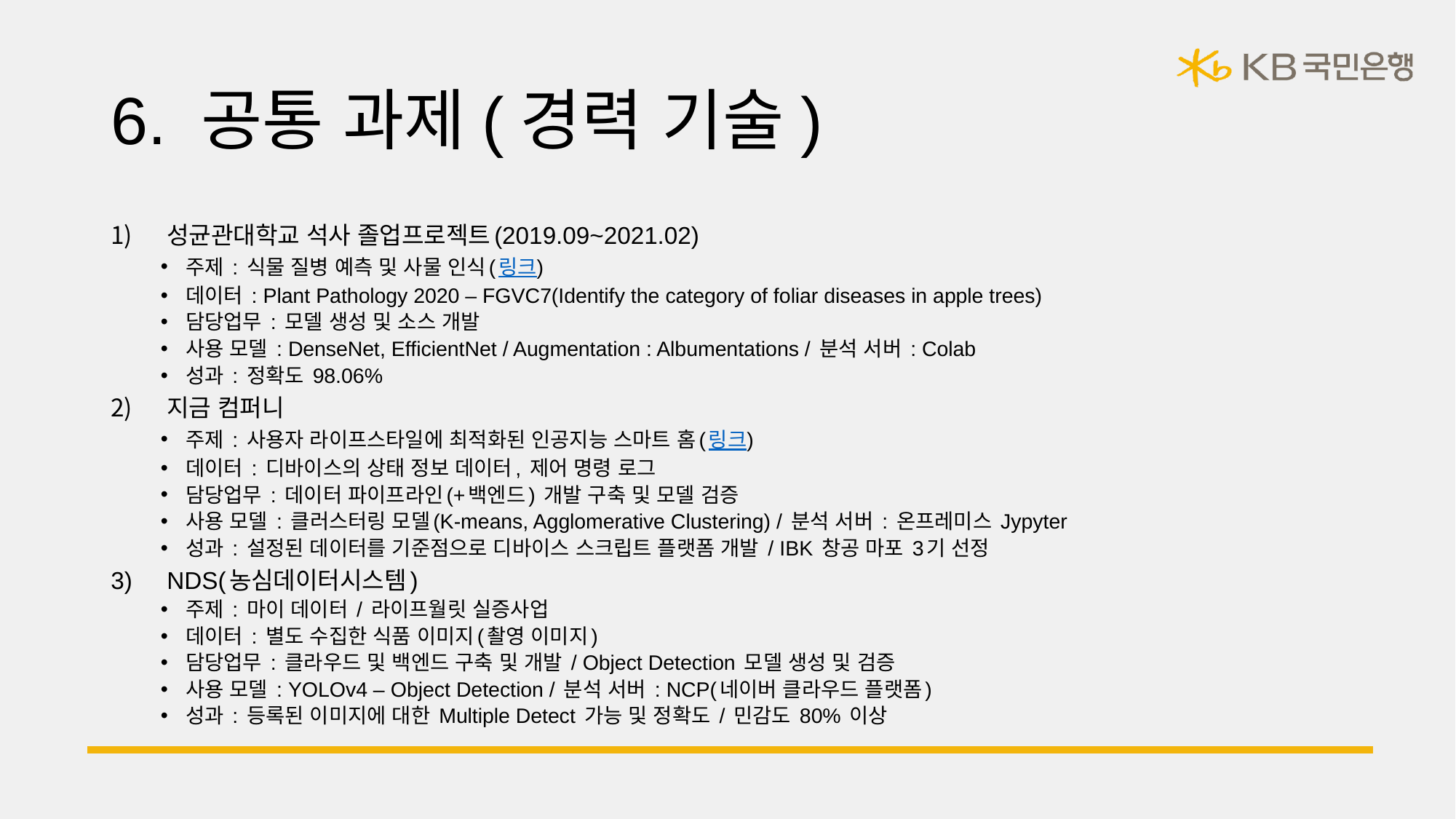

# 6. 공통 과제(경력 기술)
성균관대학교 석사 졸업프로젝트(2019.09~2021.02)
주제 : 식물 질병 예측 및 사물 인식(링크)
데이터 : Plant Pathology 2020 – FGVC7(Identify the category of foliar diseases in apple trees)
담당업무 : 모델 생성 및 소스 개발
사용 모델 : DenseNet, EfficientNet / Augmentation : Albumentations / 분석 서버 : Colab
성과 : 정확도 98.06%
지금 컴퍼니
주제 : 사용자 라이프스타일에 최적화된 인공지능 스마트 홈(링크)
데이터 : 디바이스의 상태 정보 데이터, 제어 명령 로그
담당업무 : 데이터 파이프라인(+백엔드) 개발 구축 및 모델 검증
사용 모델 : 클러스터링 모델(K-means, Agglomerative Clustering) / 분석 서버 : 온프레미스 Jypyter
성과 : 설정된 데이터를 기준점으로 디바이스 스크립트 플랫폼 개발 / IBK 창공 마포 3기 선정
NDS(농심데이터시스템)
주제 : 마이 데이터 / 라이프월릿 실증사업
데이터 : 별도 수집한 식품 이미지(촬영 이미지)
담당업무 : 클라우드 및 백엔드 구축 및 개발 / Object Detection 모델 생성 및 검증
사용 모델 : YOLOv4 – Object Detection / 분석 서버 : NCP(네이버 클라우드 플랫폼)
성과 : 등록된 이미지에 대한 Multiple Detect 가능 및 정확도 / 민감도 80% 이상